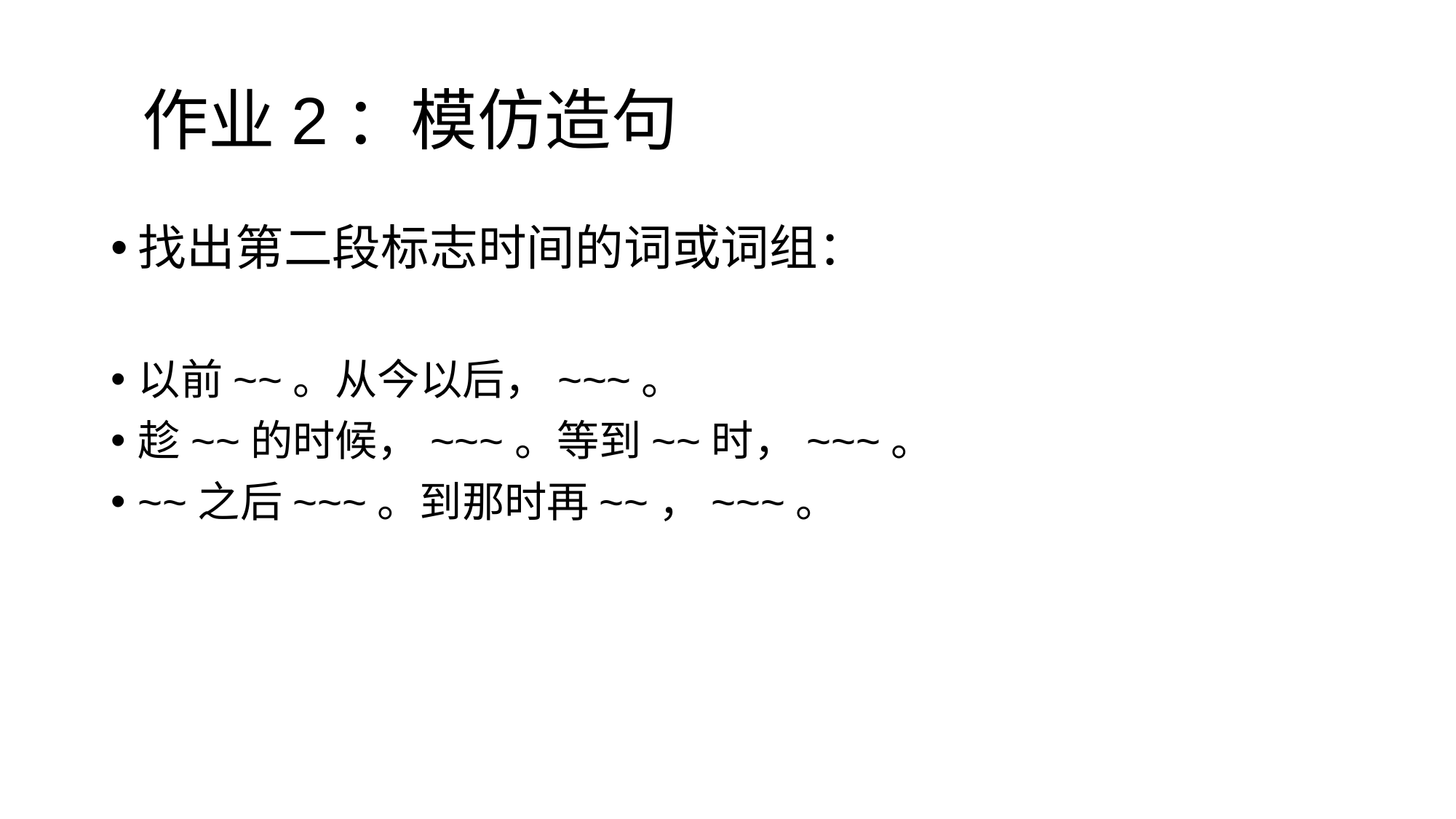

# 作业2：模仿造句
找出第二段标志时间的词或词组：

以前~~。从今以后，~~~。
趁~~的时候，~~~。等到~~时，~~~。
~~之后~~~。到那时再~~，~~~。